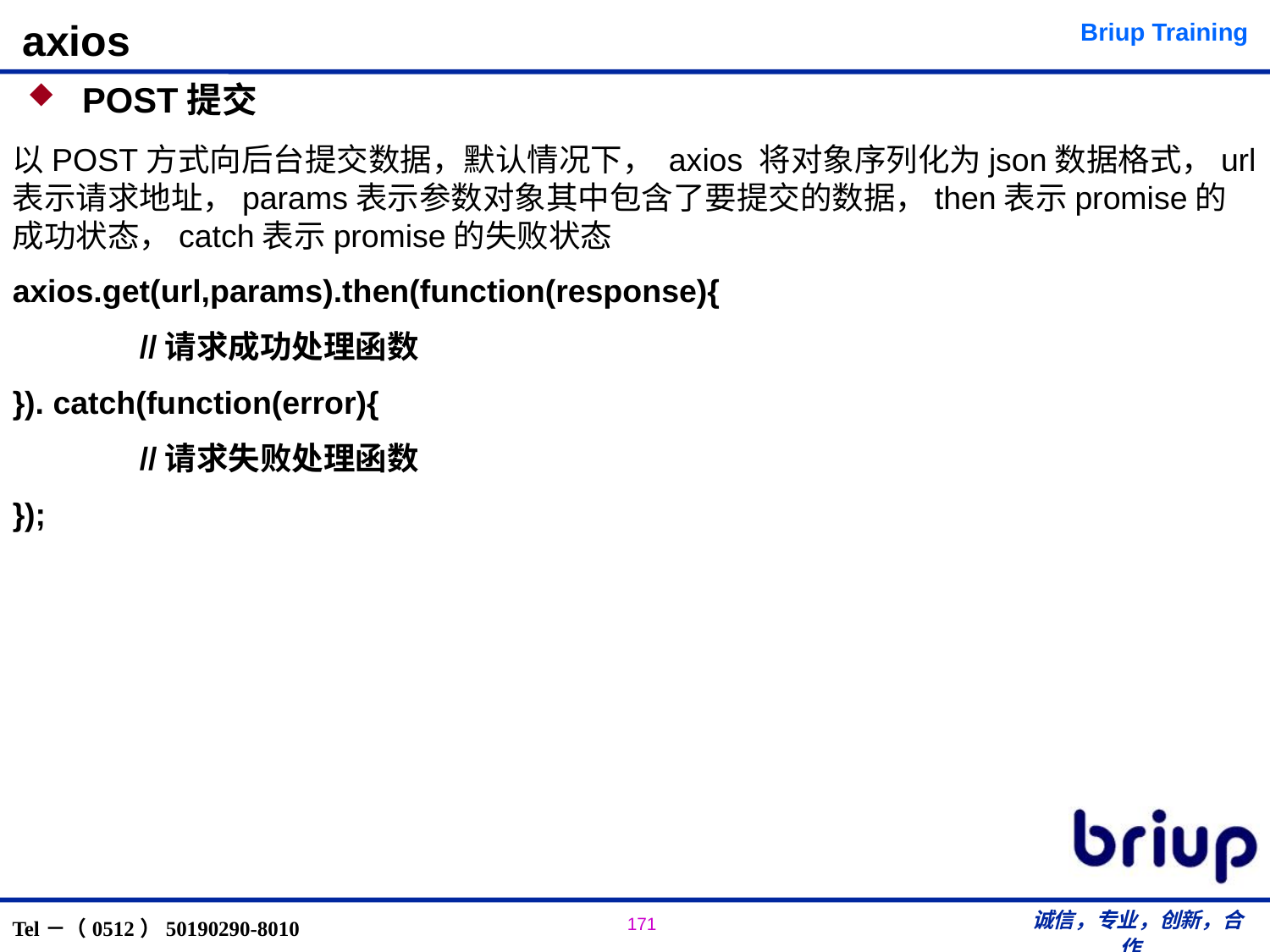

# axios
 POST提交
以POST方式向后台提交数据，默认情况下， axios 将对象序列化为json数据格式，url表示请求地址，params表示参数对象其中包含了要提交的数据，then表示promise的成功状态，catch表示promise的失败状态
axios.get(url,params).then(function(response){
	//请求成功处理函数
}). catch(function(error){
	//请求失败处理函数
});